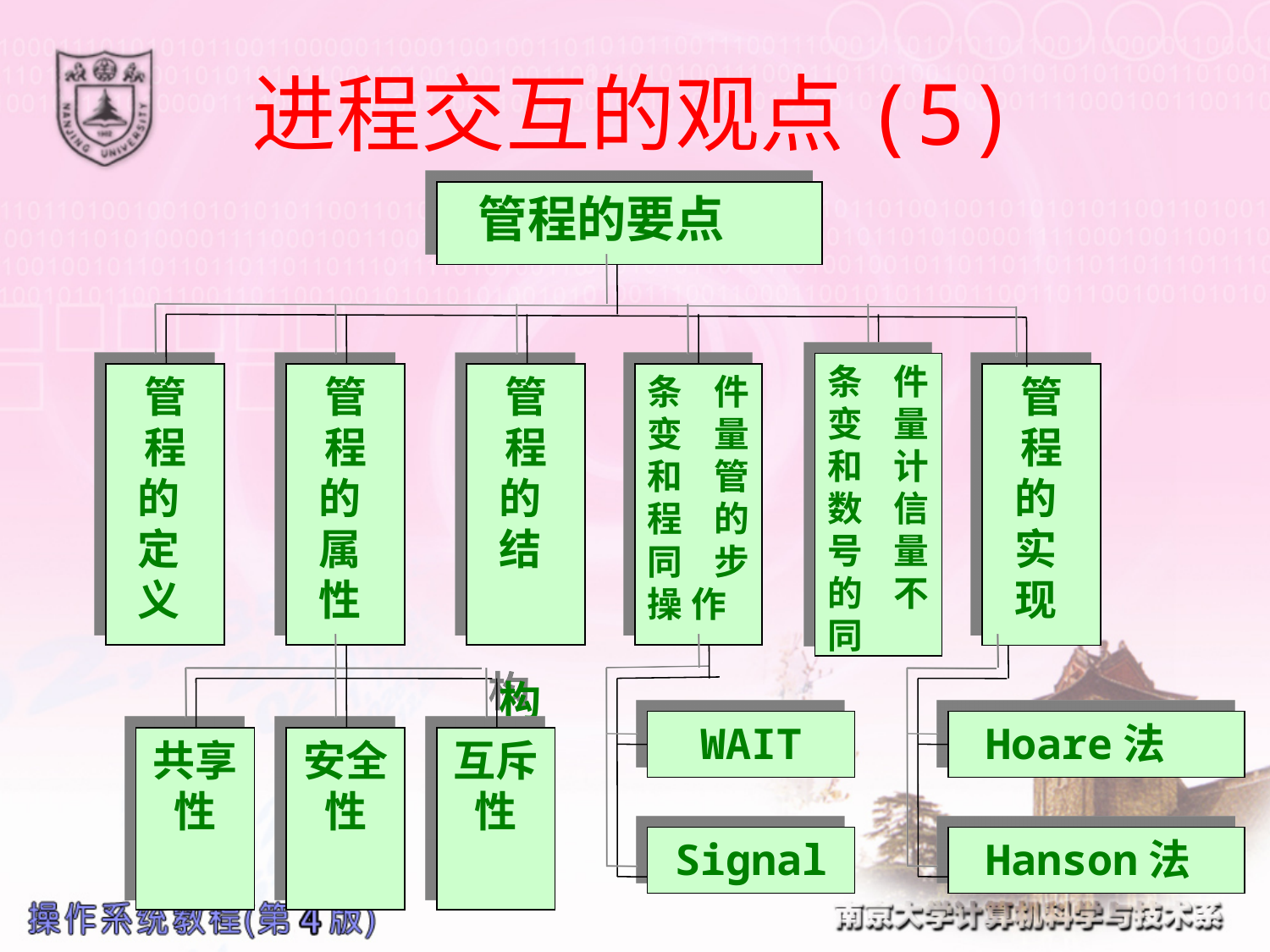

# 进程交互的观点(5)
  管程的要点

条件变量和计数 信号量的不同

管
程
 的
 定
 义

管
程
 的
 属
 性

管
程
 的
 结
 构

条件变量和管程的同步操 作

管
程
 的
 实
 现

WAIT
 Hoare法
共享性
安全性
互斥性

Signal
 Hanson法